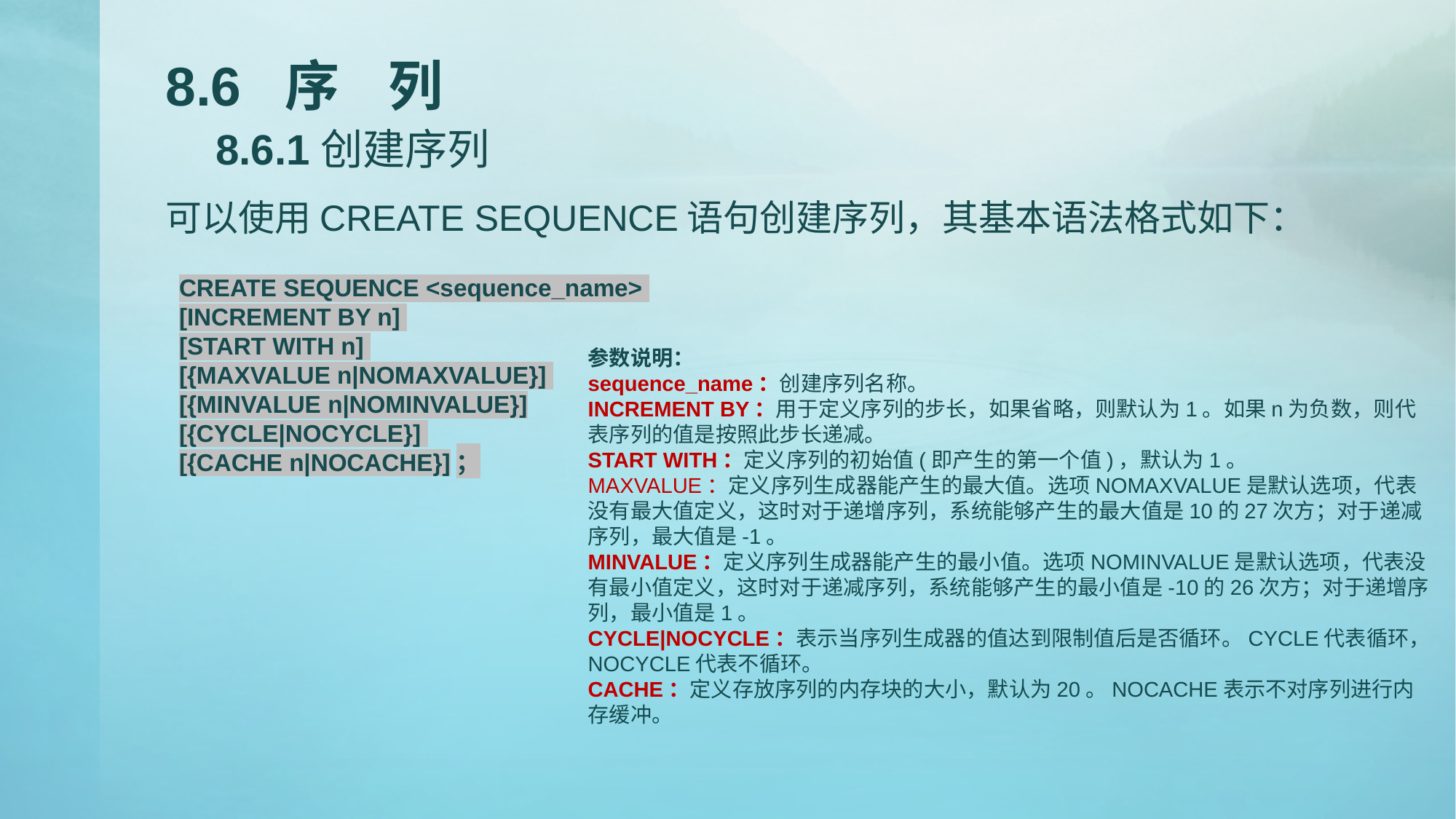

# 8.6  序    列 8.6.1创建序列
可以使用CREATE SEQUENCE语句创建序列，其基本语法格式如下：
CREATE SEQUENCE <sequence_name>
[INCREMENT BY n]
[START WITH n]
[{MAXVALUE n|NOMAXVALUE}]
[{MINVALUE n|NOMINVALUE}]
[{CYCLE|NOCYCLE}]
[{CACHE n|NOCACHE}]；
参数说明：
sequence_name：创建序列名称。
INCREMENT BY：用于定义序列的步长，如果省略，则默认为1。如果n为负数，则代表序列的值是按照此步长递减。
START WITH：定义序列的初始值(即产生的第一个值)，默认为1。
MAXVALUE：定义序列生成器能产生的最大值。选项NOMAXVALUE是默认选项，代表没有最大值定义，这时对于递增序列，系统能够产生的最大值是10的27次方；对于递减序列，最大值是-1。
MINVALUE：定义序列生成器能产生的最小值。选项NOMINVALUE是默认选项，代表没有最小值定义，这时对于递减序列，系统能够产生的最小值是-10的26次方；对于递增序列，最小值是1。
CYCLE|NOCYCLE：表示当序列生成器的值达到限制值后是否循环。CYCLE代表循环，NOCYCLE代表不循环。
CACHE：定义存放序列的内存块的大小，默认为20。NOCACHE表示不对序列进行内存缓冲。